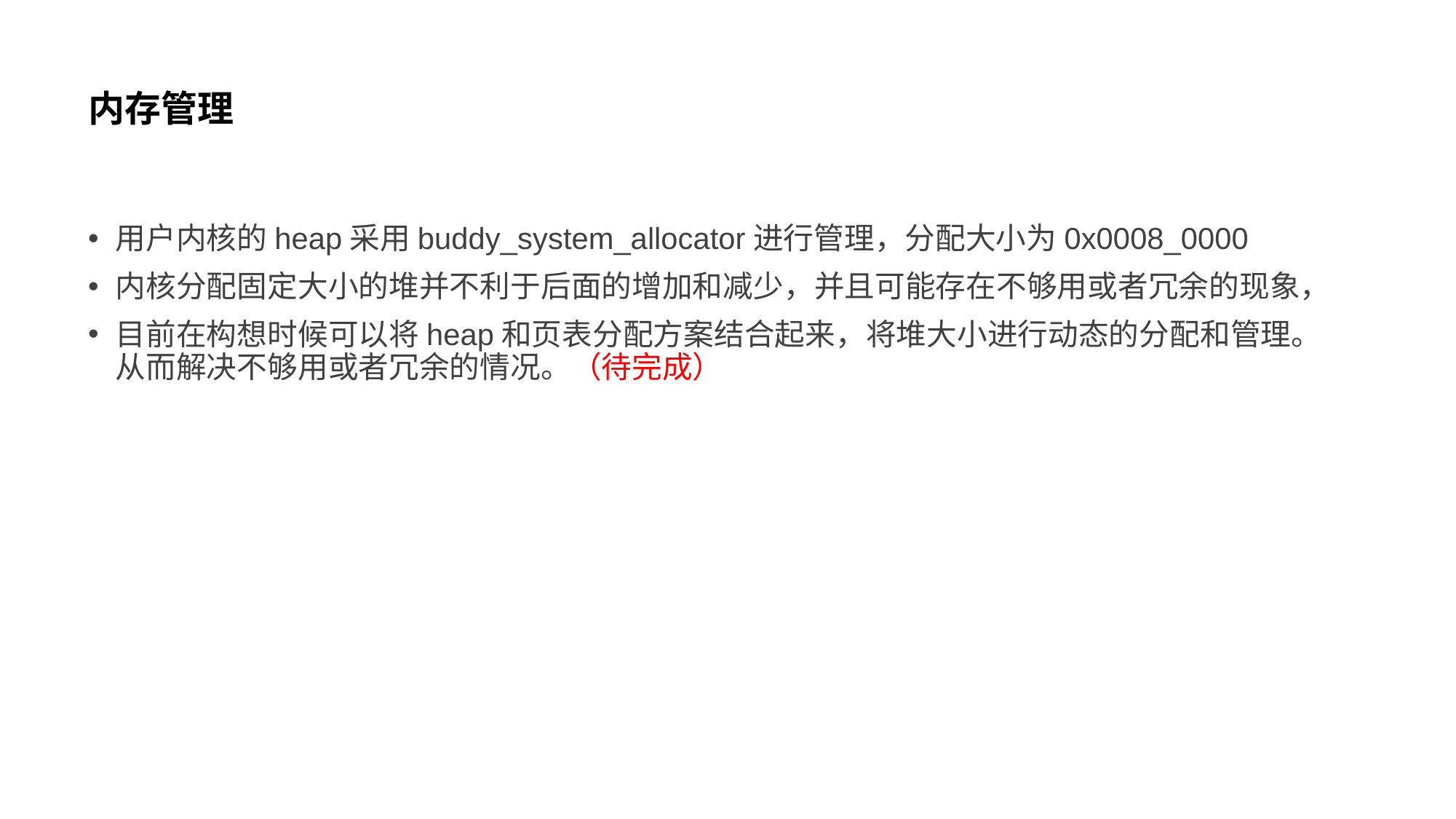

# 内存管理
用户内核的heap采用buddy_system_allocator进行管理，分配大小为0x0008_0000
内核分配固定大小的堆并不利于后面的增加和减少，并且可能存在不够用或者冗余的现象，
目前在构想时候可以将heap和页表分配方案结合起来，将堆大小进行动态的分配和管理。从而解决不够用或者冗余的情况。（待完成）